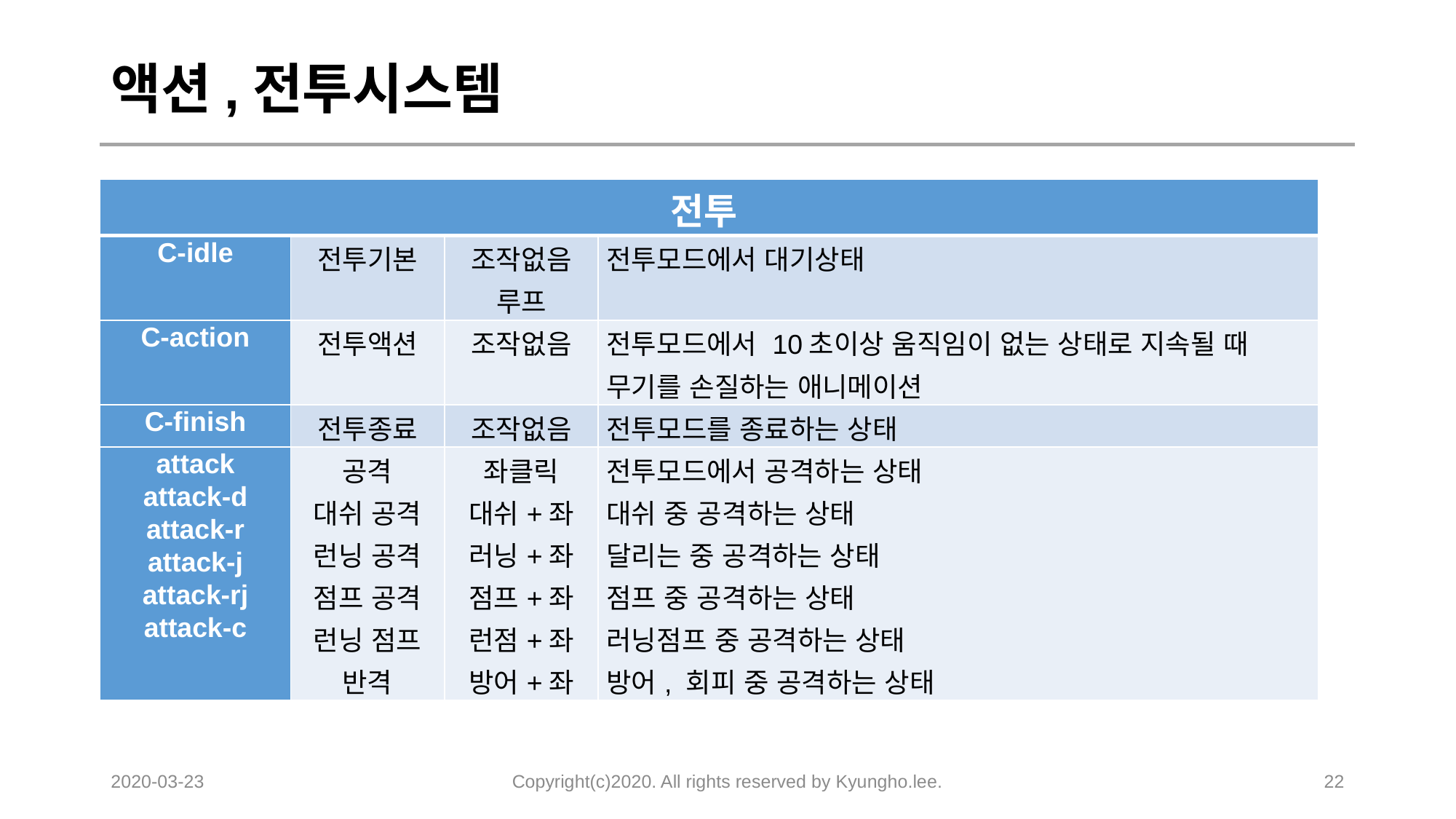

# 액션,전투시스템
| 전투 |  |  |  |
| --- | --- | --- | --- |
| C-idle | 전투기본 | 조작없음 루프 | 전투모드에서 대기상태 |
| C-action | 전투액션 | 조작없음 | 전투모드에서 10초이상 움직임이 없는 상태로 지속될 때 무기를 손질하는 애니메이션 |
| C-finish | 전투종료 | 조작없음 | 전투모드를 종료하는 상태 |
| attack attack-d attack-r attack-j attack-rj attack-c | 공격 대쉬 공격 런닝 공격 점프 공격 런닝 점프 반격 | 좌클릭 대쉬+좌 러닝+좌 점프+좌 런점+좌 방어+좌 | 전투모드에서 공격하는 상태 대쉬 중 공격하는 상태 달리는 중 공격하는 상태 점프 중 공격하는 상태 러닝점프 중 공격하는 상태 방어, 회피 중 공격하는 상태 |
2020-03-23
Copyright(c)2020. All rights reserved by Kyungho.lee.
22